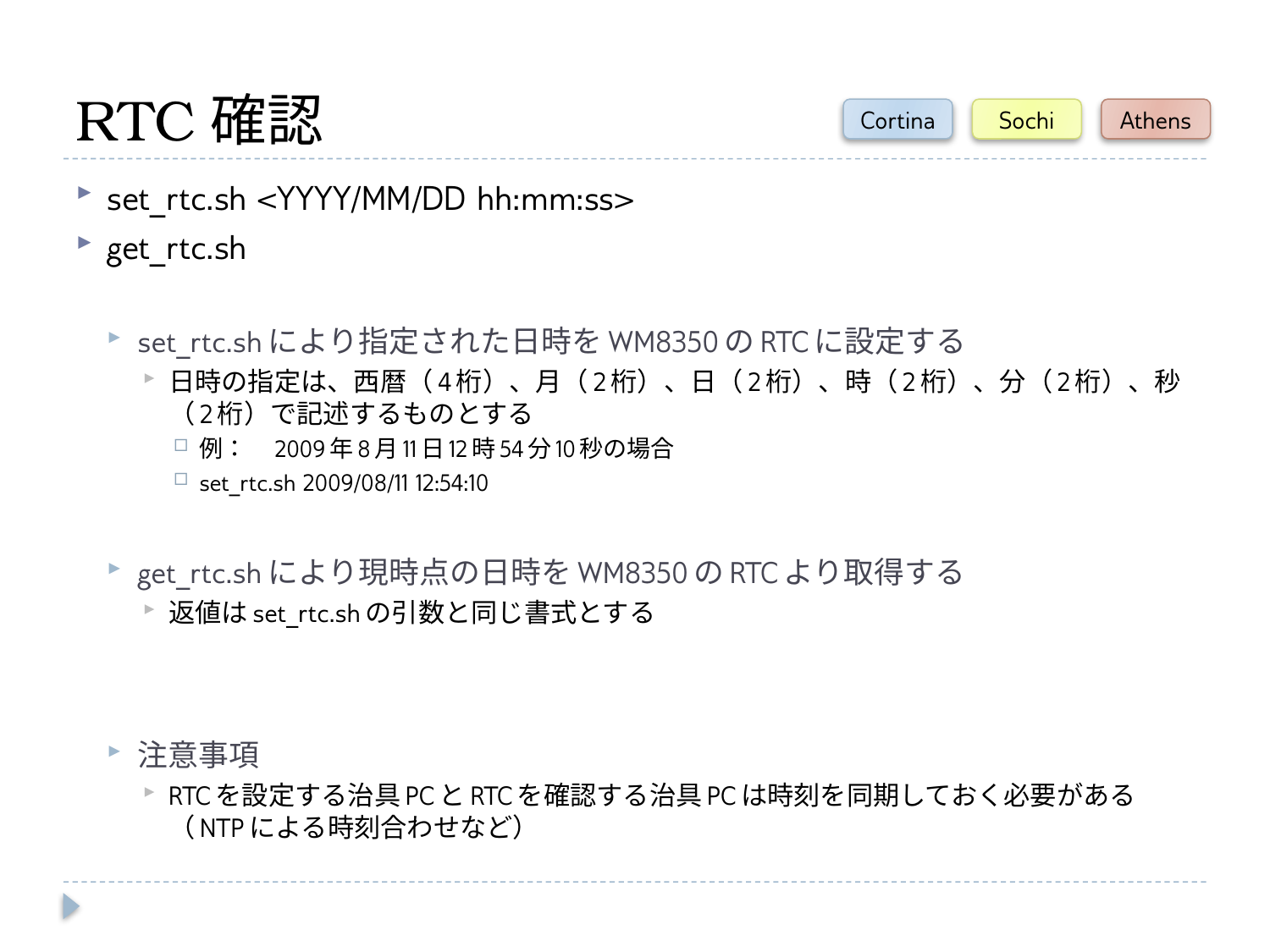

# RTC確認
Cortina
Sochi
Athens
set_rtc.sh <YYYY/MM/DD hh:mm:ss>
get_rtc.sh

set_rtc.shにより指定された日時をWM8350のRTCに設定する
日時の指定は、西暦（4桁）、月（2桁）、日（2桁）、時（2桁）、分（2桁）、秒（2桁）で記述するものとする
例：　2009年8月11日12時54分10秒の場合
set_rtc.sh 2009/08/11 12:54:10

get_rtc.shにより現時点の日時をWM8350のRTCより取得する
返値はset_rtc.shの引数と同じ書式とする

注意事項
RTCを設定する治具PCとRTCを確認する治具PCは時刻を同期しておく必要がある（NTPによる時刻合わせなど）